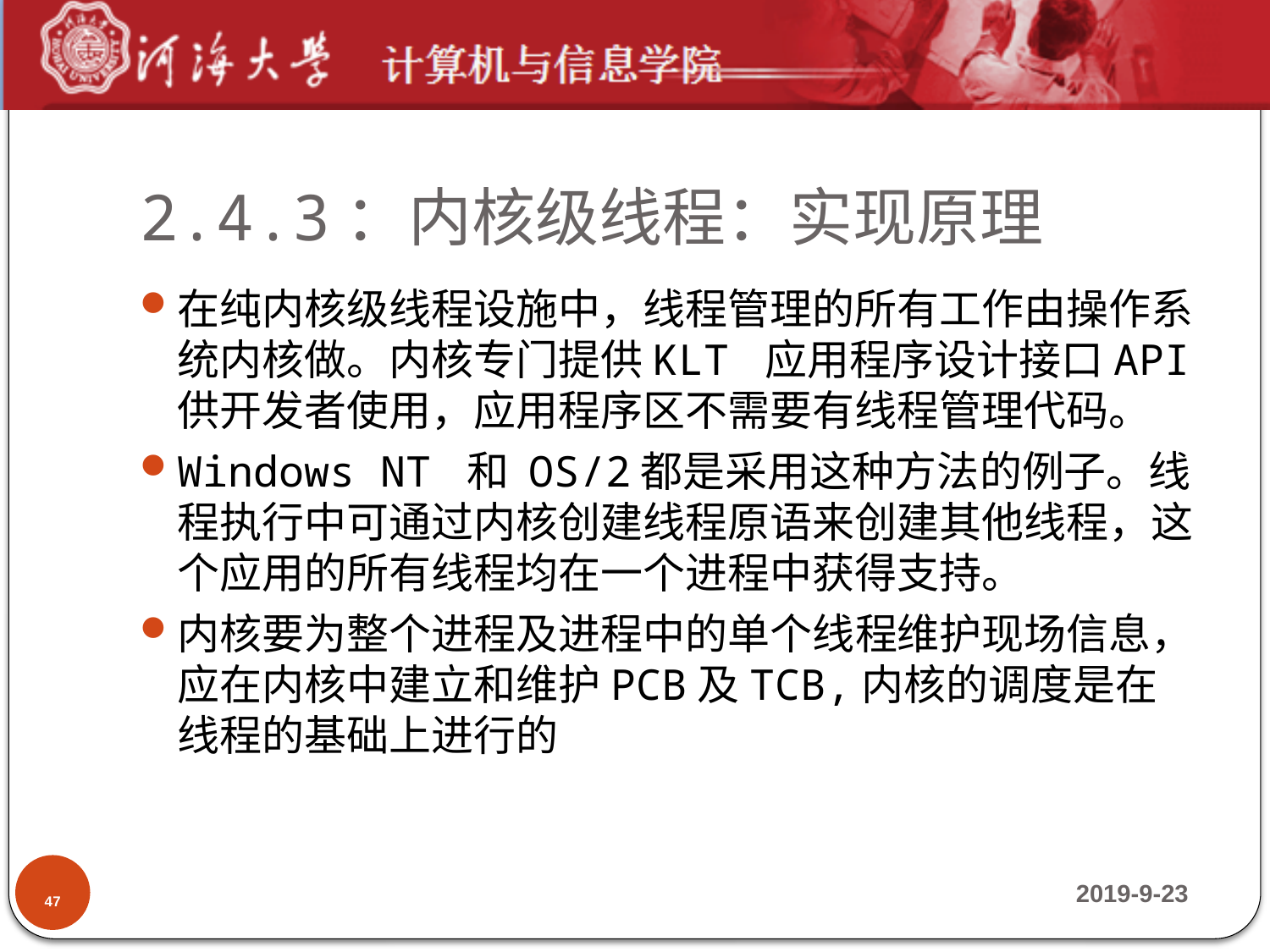

# 2.4.3：内核级线程：实现原理
在纯内核级线程设施中，线程管理的所有工作由操作系统内核做。内核专门提供KLT 应用程序设计接口API供开发者使用，应用程序区不需要有线程管理代码。
Windows NT 和 OS/2都是采用这种方法的例子。线程执行中可通过内核创建线程原语来创建其他线程，这个应用的所有线程均在一个进程中获得支持。
内核要为整个进程及进程中的单个线程维护现场信息，应在内核中建立和维护PCB及TCB,内核的调度是在线程的基础上进行的

47
2019-9-23